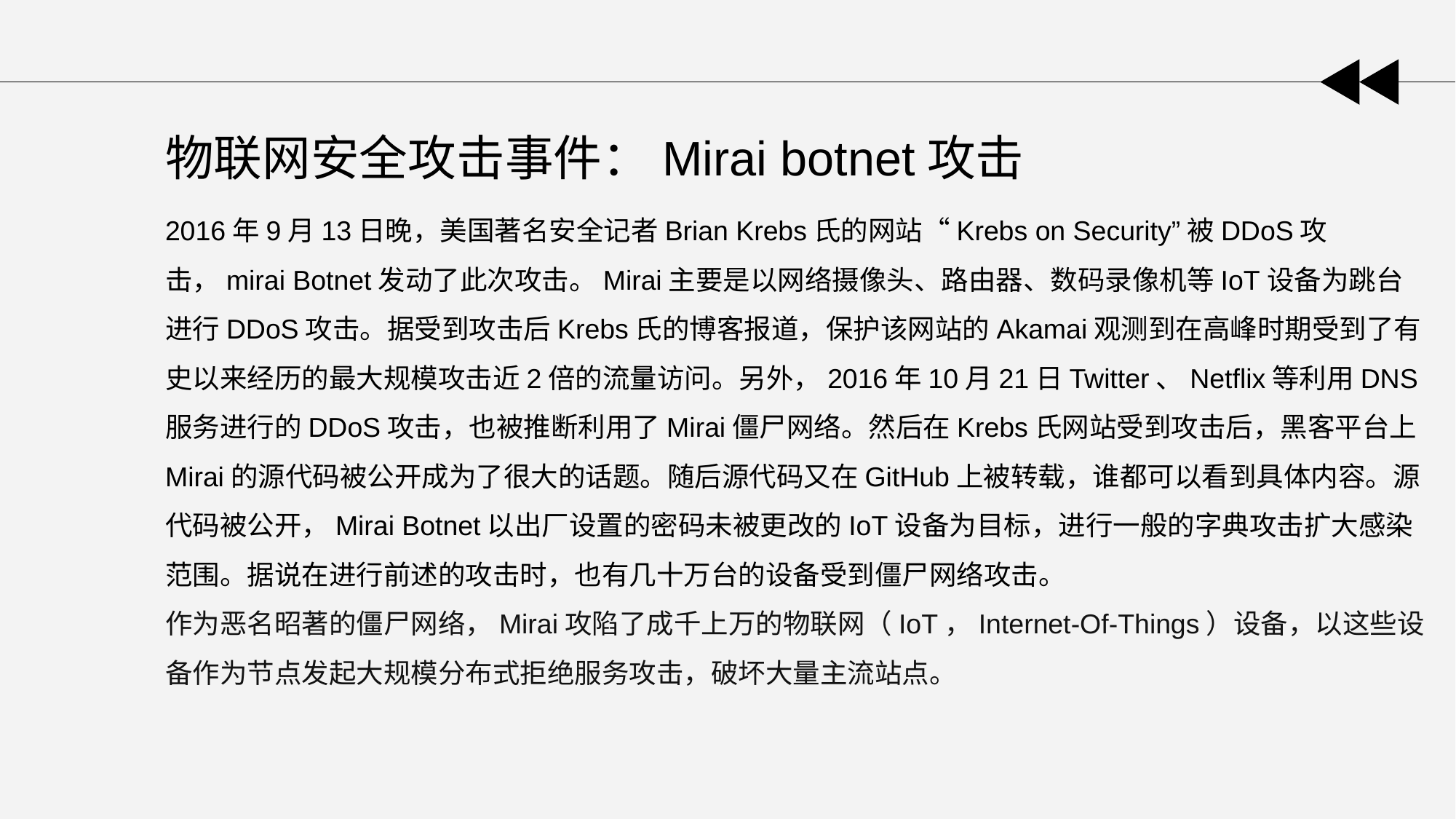

物联网安全攻击事件：Mirai botnet攻击
2016年9月13日晚，美国著名安全记者Brian Krebs氏的网站“Krebs on Security”被DDoS攻击，mirai Botnet发动了此次攻击。Mirai主要是以网络摄像头、路由器、数码录像机等IoT设备为跳台进行DDoS攻击。据受到攻击后Krebs氏的博客报道，保护该网站的Akamai观测到在高峰时期受到了有史以来经历的最大规模攻击近2倍的流量访问。另外，2016年10月21日Twitter、Netflix等利用DNS服务进行的DDoS攻击，也被推断利用了Mirai僵尸网络。然后在Krebs氏网站受到攻击后，黑客平台上Mirai的源代码被公开成为了很大的话题。随后源代码又在GitHub上被转载，谁都可以看到具体内容。源代码被公开，Mirai Botnet以出厂设置的密码未被更改的IoT设备为目标，进行一般的字典攻击扩大感染范围。据说在进行前述的攻击时，也有几十万台的设备受到僵尸网络攻击。
作为恶名昭著的僵尸网络，Mirai攻陷了成千上万的物联网（IoT，Internet-Of-Things）设备，以这些设备作为节点发起大规模分布式拒绝服务攻击，破坏大量主流站点。